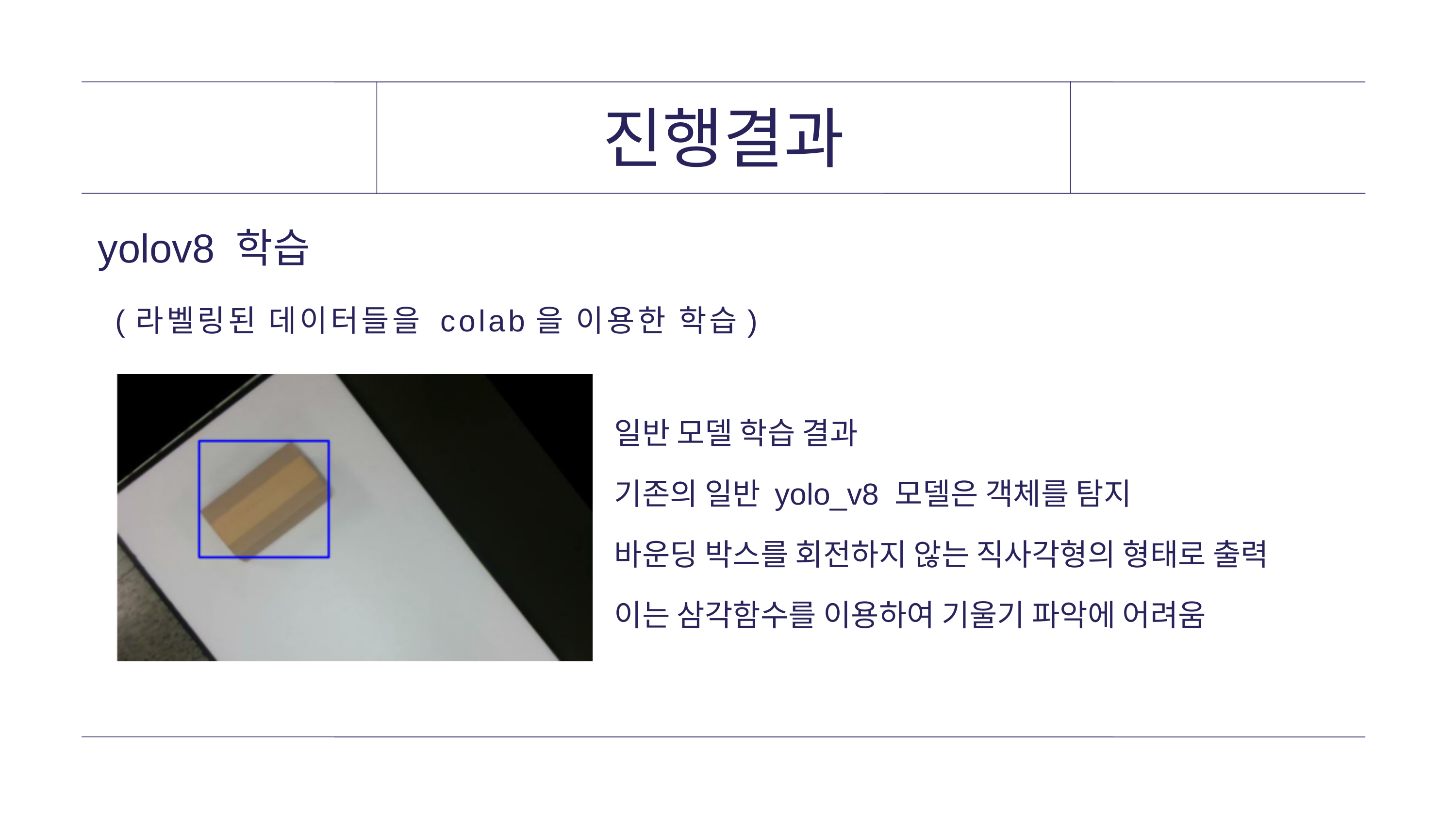

진행결과

yolov8 학습
(라벨링된 데이터들을 colab을 이용한 학습)

일반 모델 학습 결과
기존의 일반 yolo_v8 모델은 객체를 탐지
바운딩 박스를 회전하지 않는 직사각형의 형태로 출력
이는 삼각함수를 이용하여 기울기 파악에 어려움